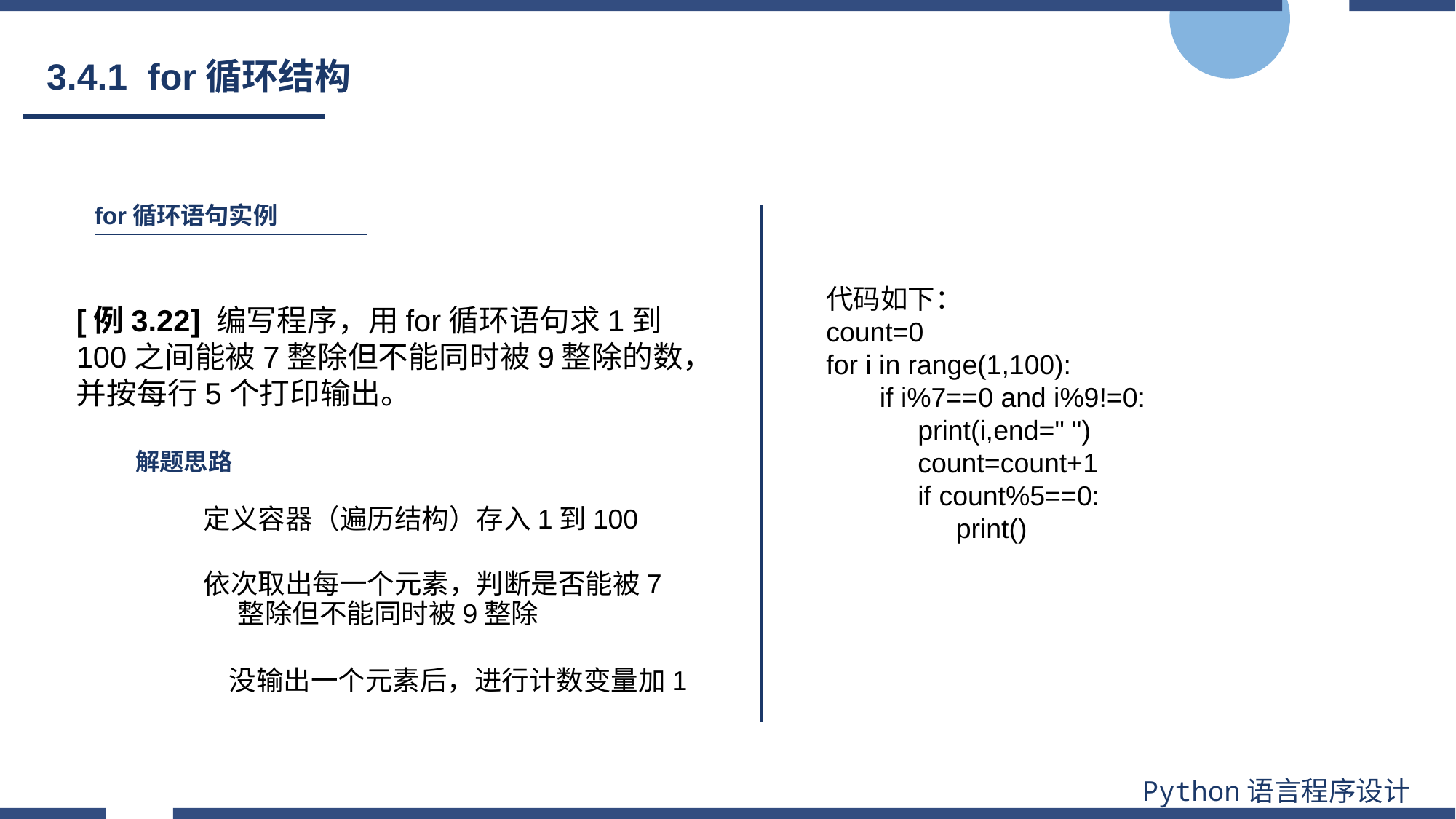

# 3.4.1  for循环结构
for循环语句实例
代码如下：
count=0
for i in range(1,100):
       if i%7==0 and i%9!=0:
            print(i,end=" ")
            count=count+1
            if count%5==0:
                 print()
[例3.22] 编写程序，用for循环语句求1到100之间能被7整除但不能同时被9整除的数，并按每行5个打印输出。
解题思路
定义容器（遍历结构）存入1到100
依次取出每一个元素，判断是否能被7整除但不能同时被9整除
没输出一个元素后，进行计数变量加1